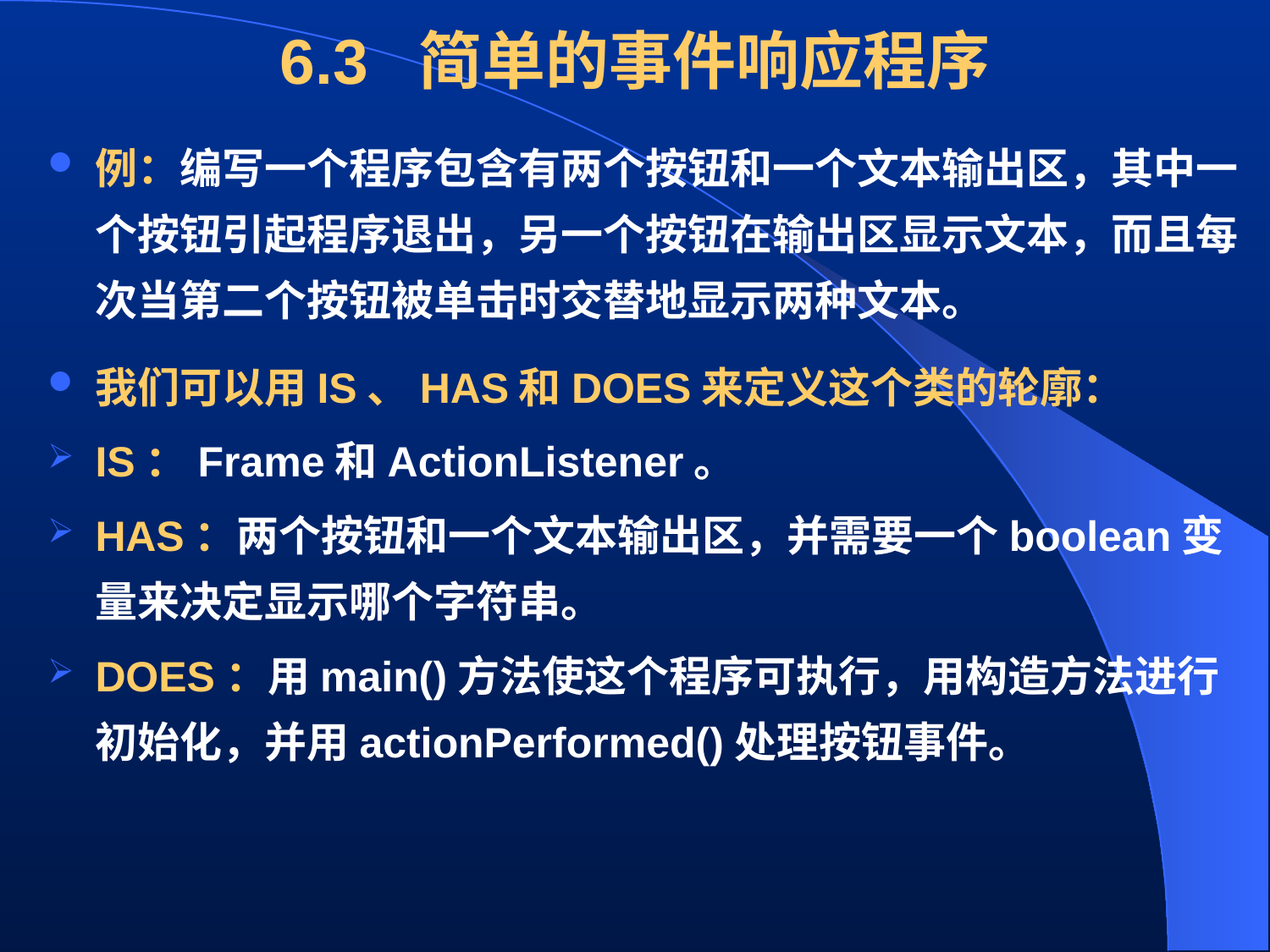

# 6.3  简单的事件响应程序
例：编写一个程序包含有两个按钮和一个文本输出区，其中一个按钮引起程序退出，另一个按钮在输出区显示文本，而且每次当第二个按钮被单击时交替地显示两种文本。
我们可以用IS、HAS和DOES来定义这个类的轮廓：
IS：Frame和ActionListener。
HAS：两个按钮和一个文本输出区，并需要一个boolean变量来决定显示哪个字符串。
DOES：用main()方法使这个程序可执行，用构造方法进行初始化，并用actionPerformed()处理按钮事件。